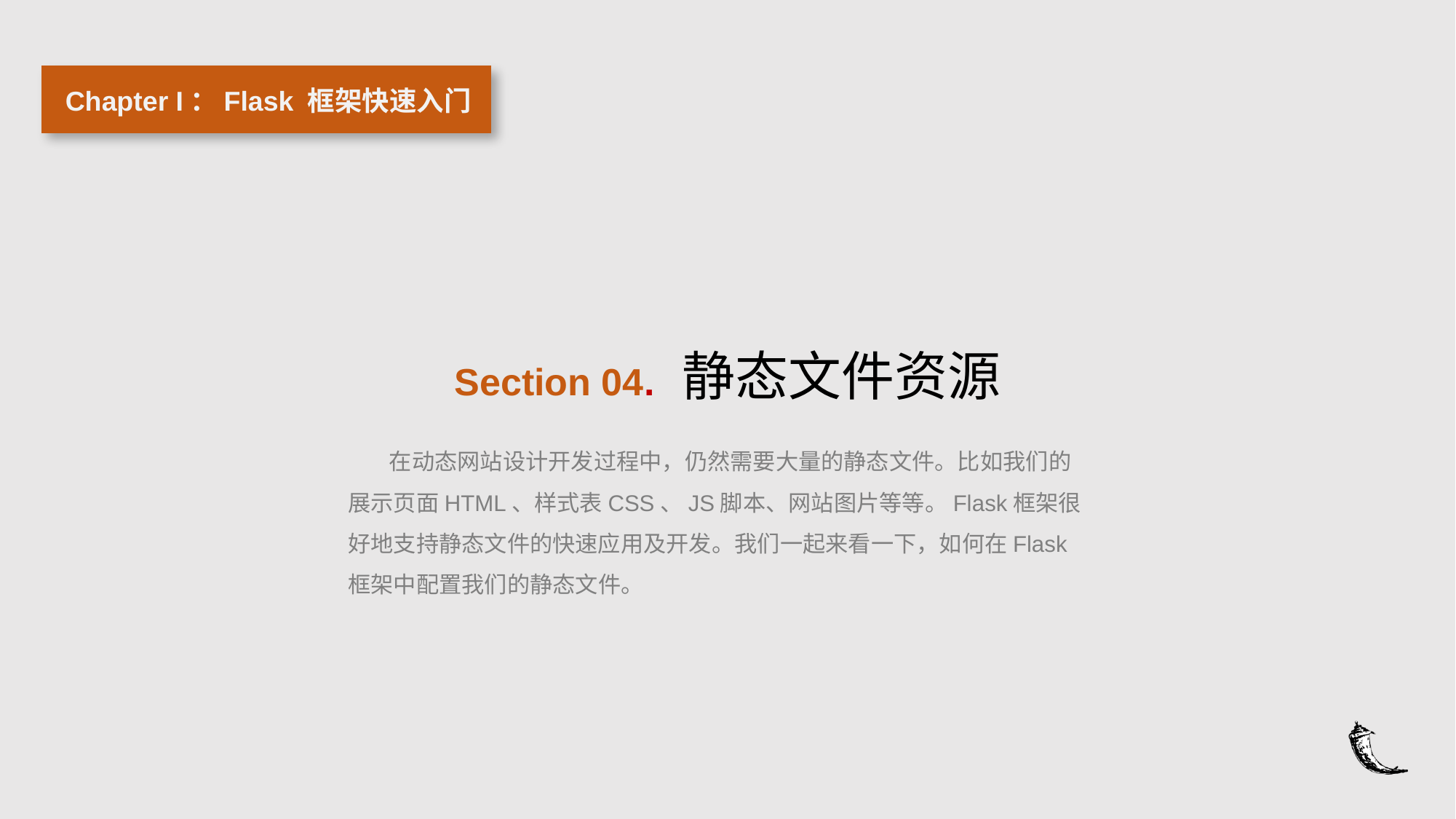

Chapter I：Flask 框架快速入门
Section 04. 静态文件资源
       在动态网站设计开发过程中，仍然需要大量的静态文件。比如我们的展示页面HTML、样式表CSS、JS脚本、网站图片等等。Flask框架很好地支持静态文件的快速应用及开发。我们一起来看一下，如何在Flask框架中配置我们的静态文件。